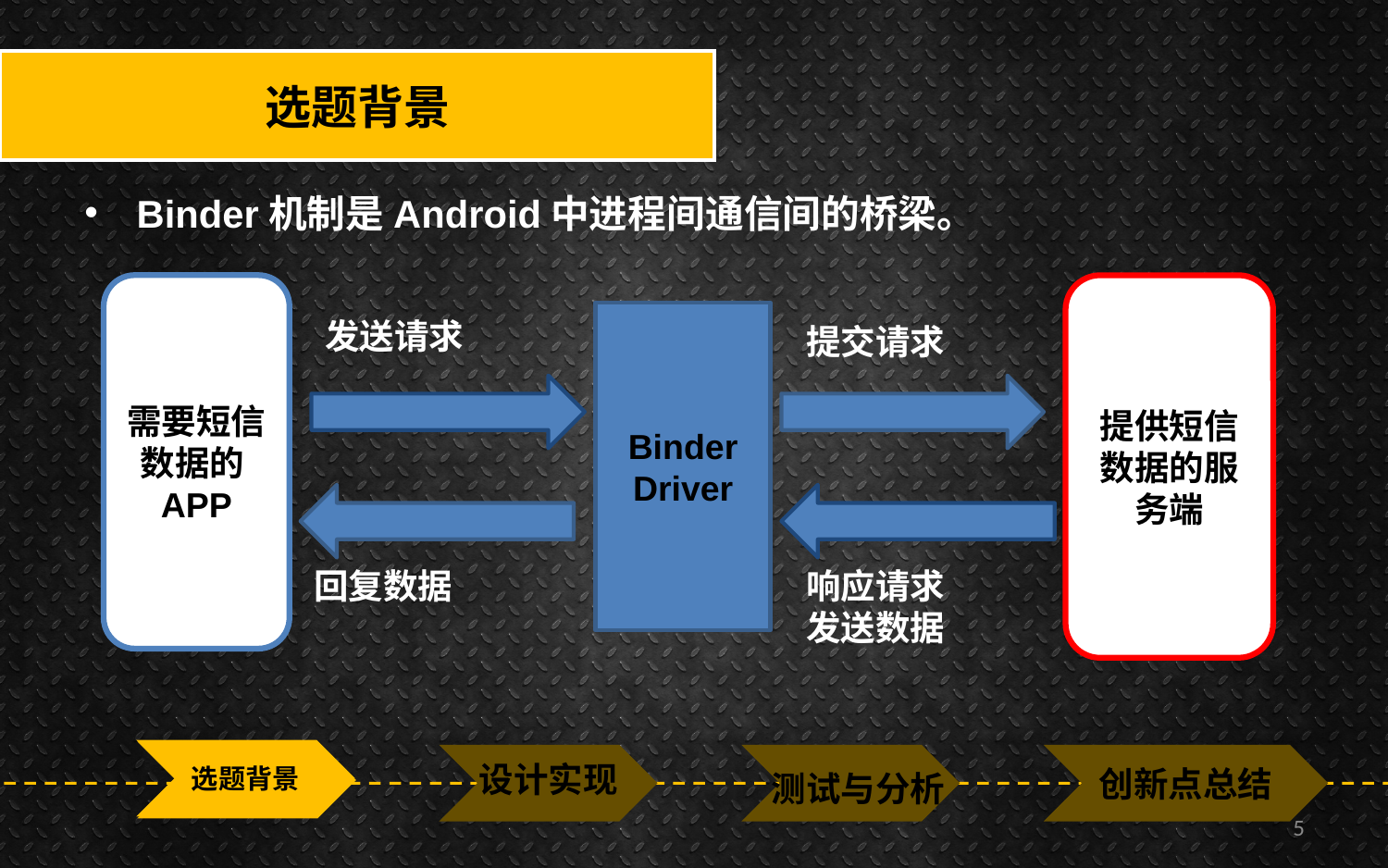

选题背景
Binder机制是Android中进程间通信间的桥梁。

提供短信数据的服务端
需要短信数据的APP
Binder
Driver
发送请求

提交请求

回复数据

响应请求
发送数据
选题背景

创新点总结
设计实现
测试与分析

选题背景
5